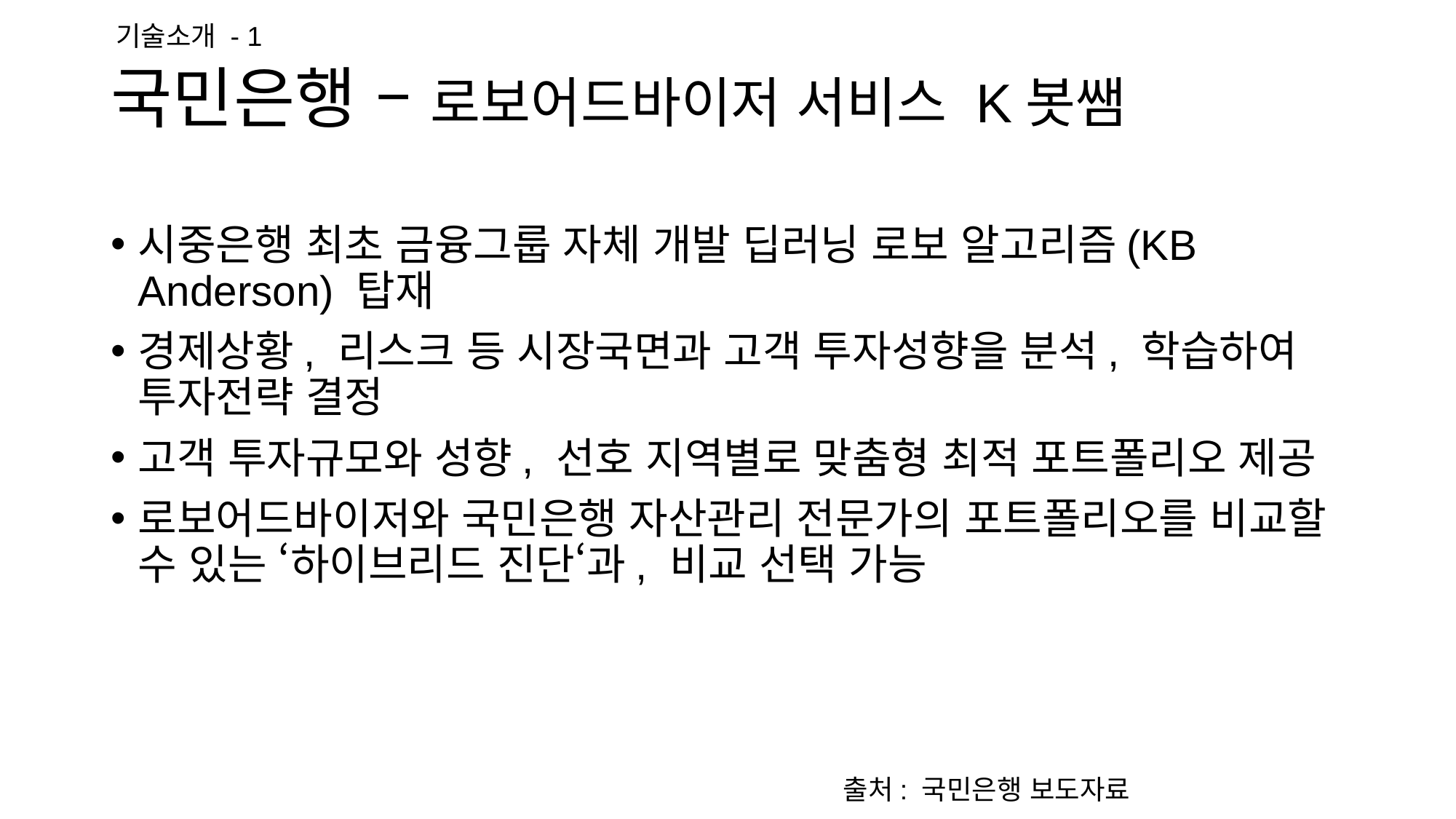

기술소개 - 1
# 국민은행 – 로보어드바이저 서비스 K봇쌤
시중은행 최초 금융그룹 자체 개발 딥러닝 로보 알고리즘(KB Anderson) 탑재
경제상황, 리스크 등 시장국면과 고객 투자성향을 분석, 학습하여 투자전략 결정
고객 투자규모와 성향, 선호 지역별로 맞춤형 최적 포트폴리오 제공
로보어드바이저와 국민은행 자산관리 전문가의 포트폴리오를 비교할 수 있는 ‘하이브리드 진단‘과, 비교 선택 가능

출처: 국민은행 보도자료